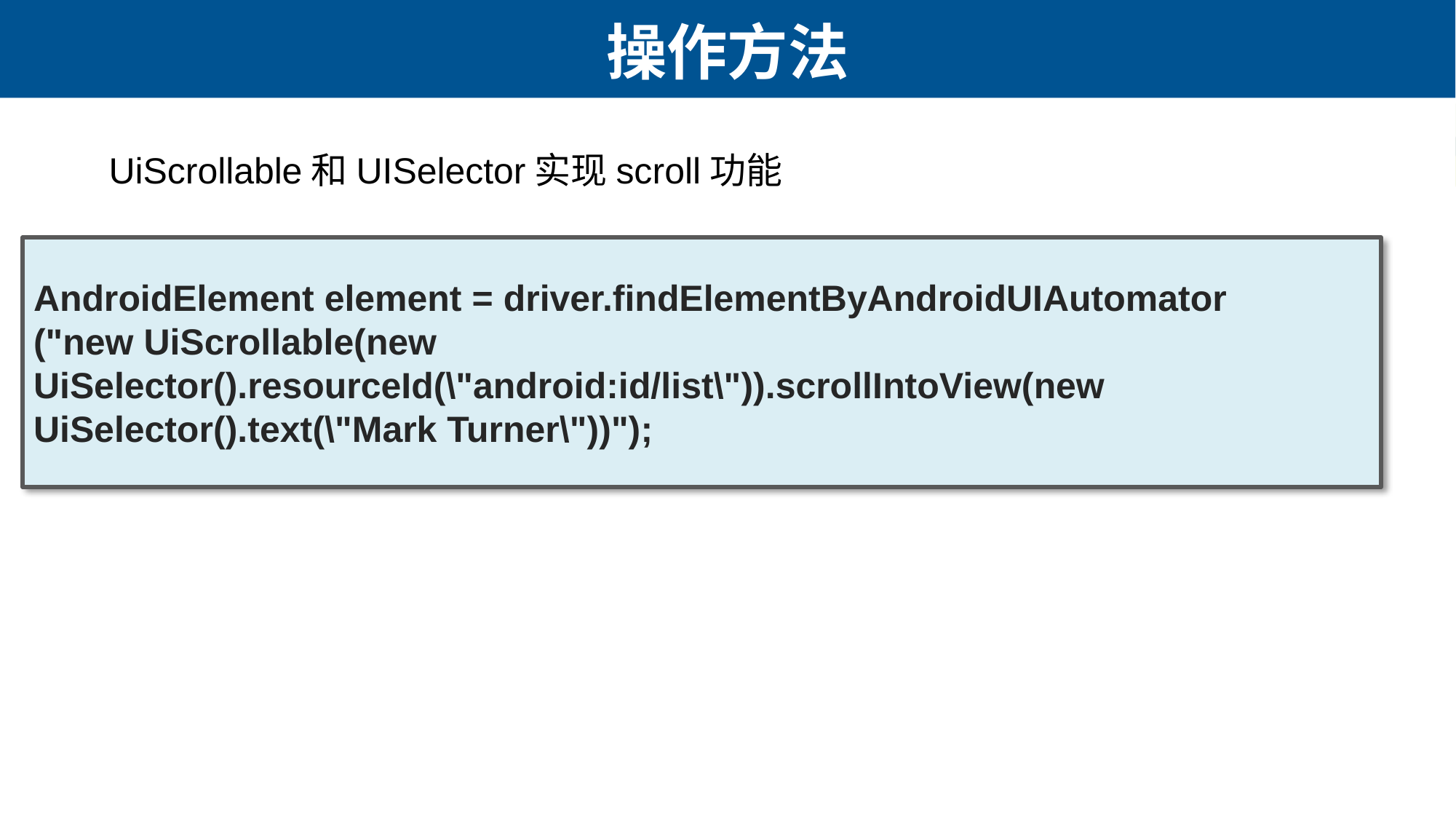

# 操作方法
UiScrollable和UISelector实现scroll功能
AndroidElement element = driver.findElementByAndroidUIAutomator
("new UiScrollable(new UiSelector().resourceId(\"android:id/list\")).scrollIntoView(new UiSelector().text(\"Mark Turner\"))");